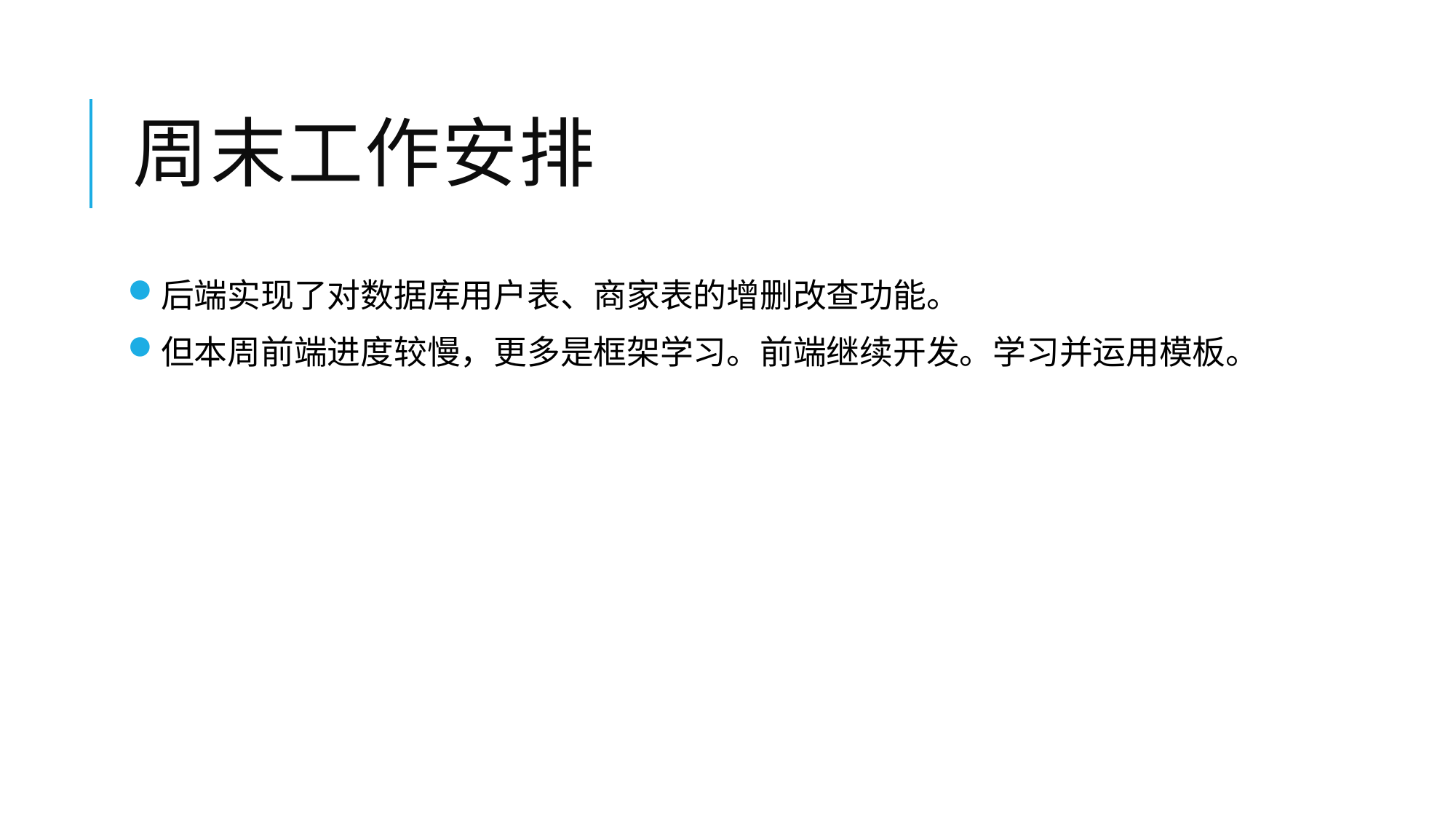

# 周末工作安排
后端实现了对数据库用户表、商家表的增删改查功能。
但本周前端进度较慢，更多是框架学习。前端继续开发。学习并运用模板。